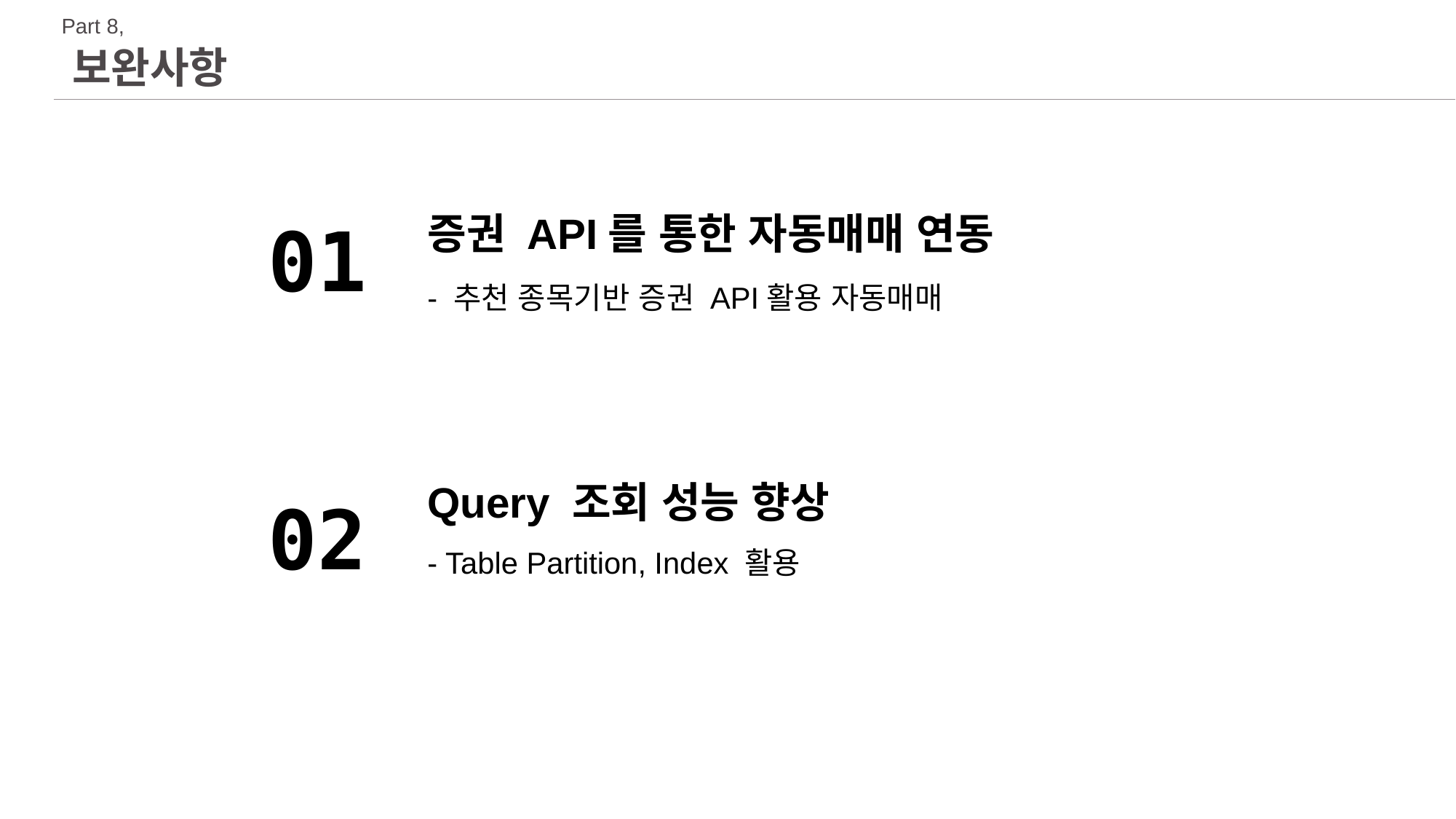

Part 8,
보완사항
증권 API를 통한 자동매매 연동
- 추천 종목기반 증권 API활용 자동매매
01
Query 조회 성능 향상
- Table Partition, Index 활용
02